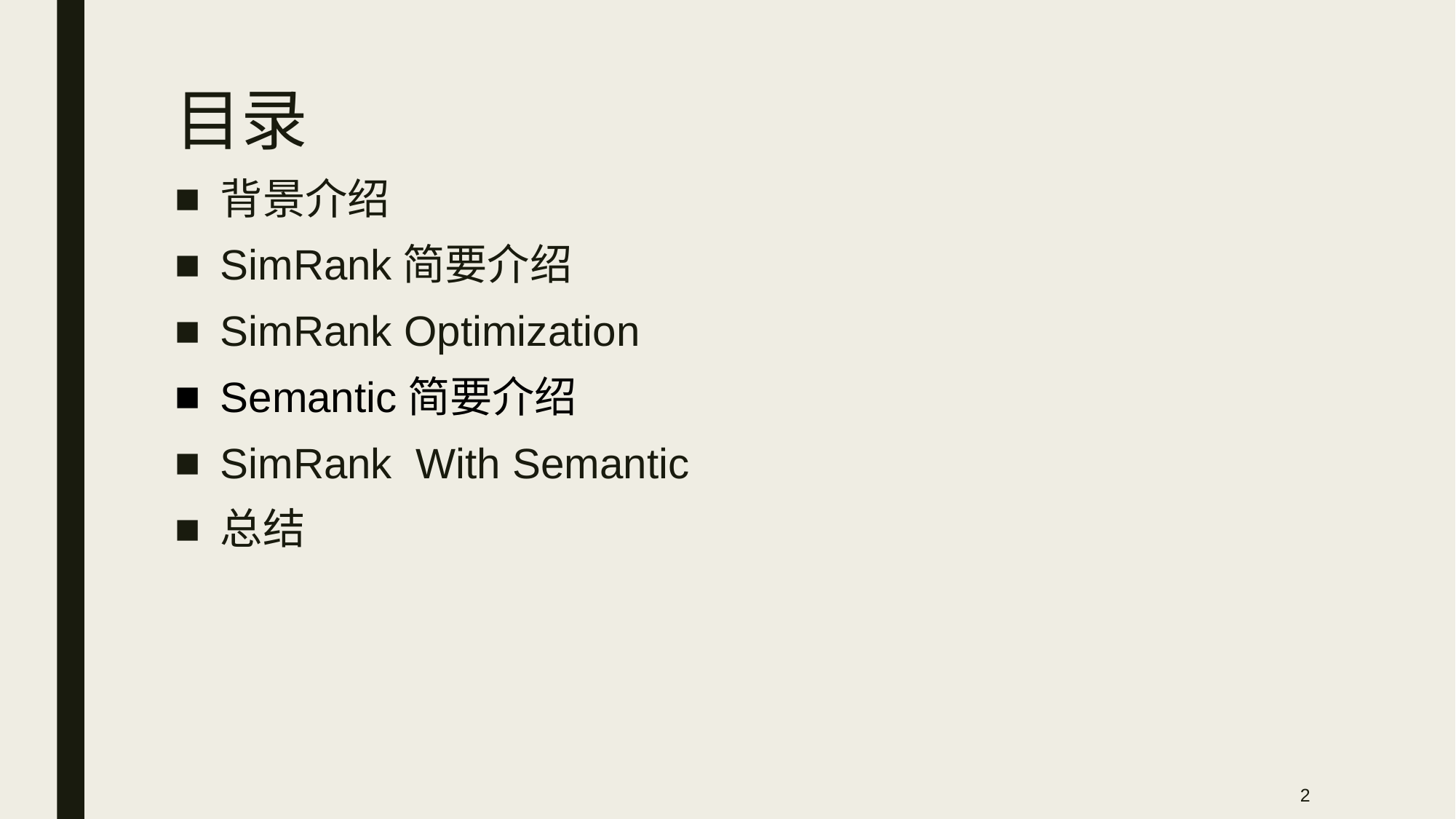

# 目录
背景介绍
SimRank简要介绍
SimRank Optimization
Semantic简要介绍
SimRank  With Semantic
总结

2